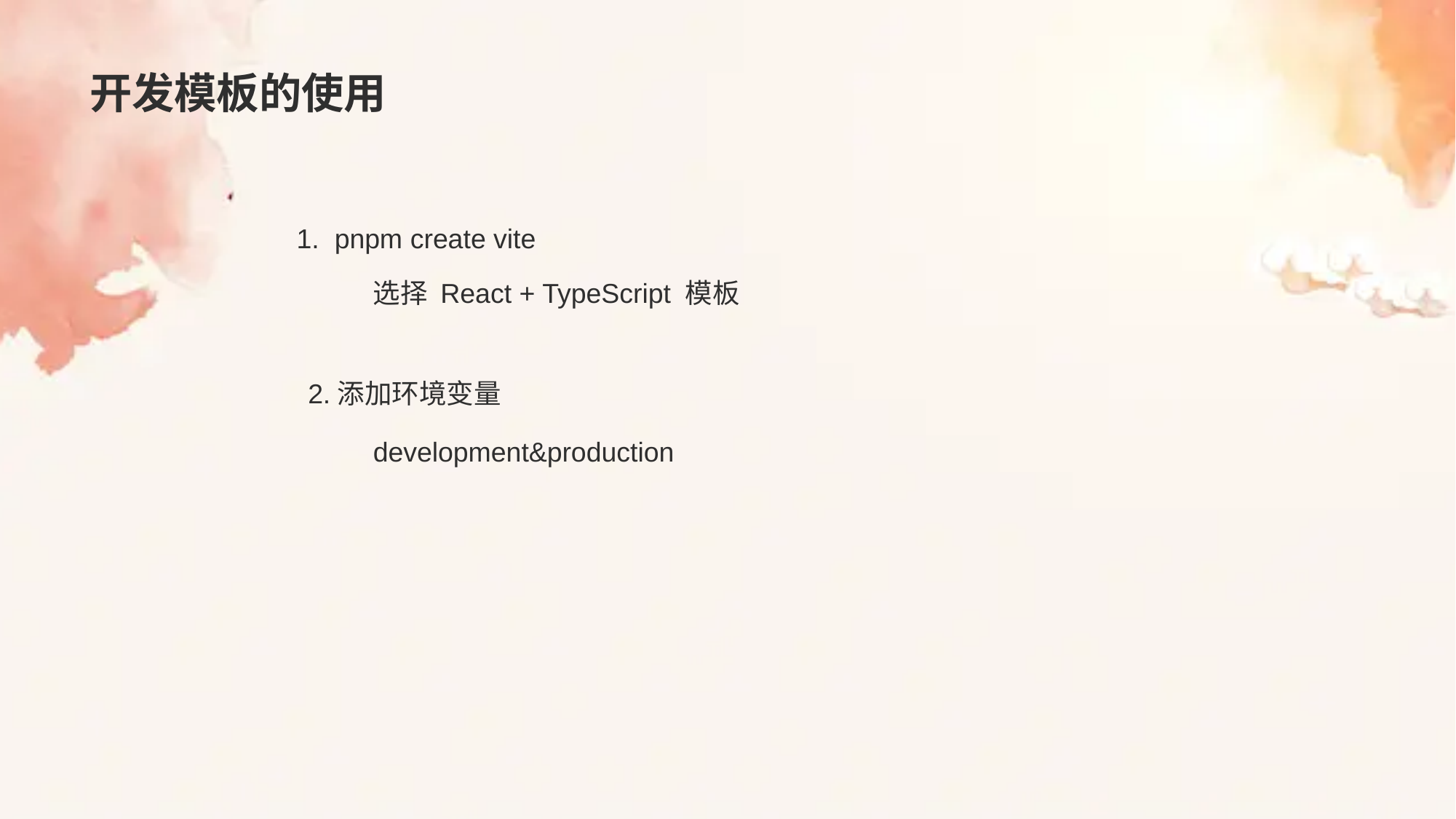

# 开发模板的使用
1.  pnpm create vite

选择 React + TypeScript 模板
2.添加环境变量

development&production

4